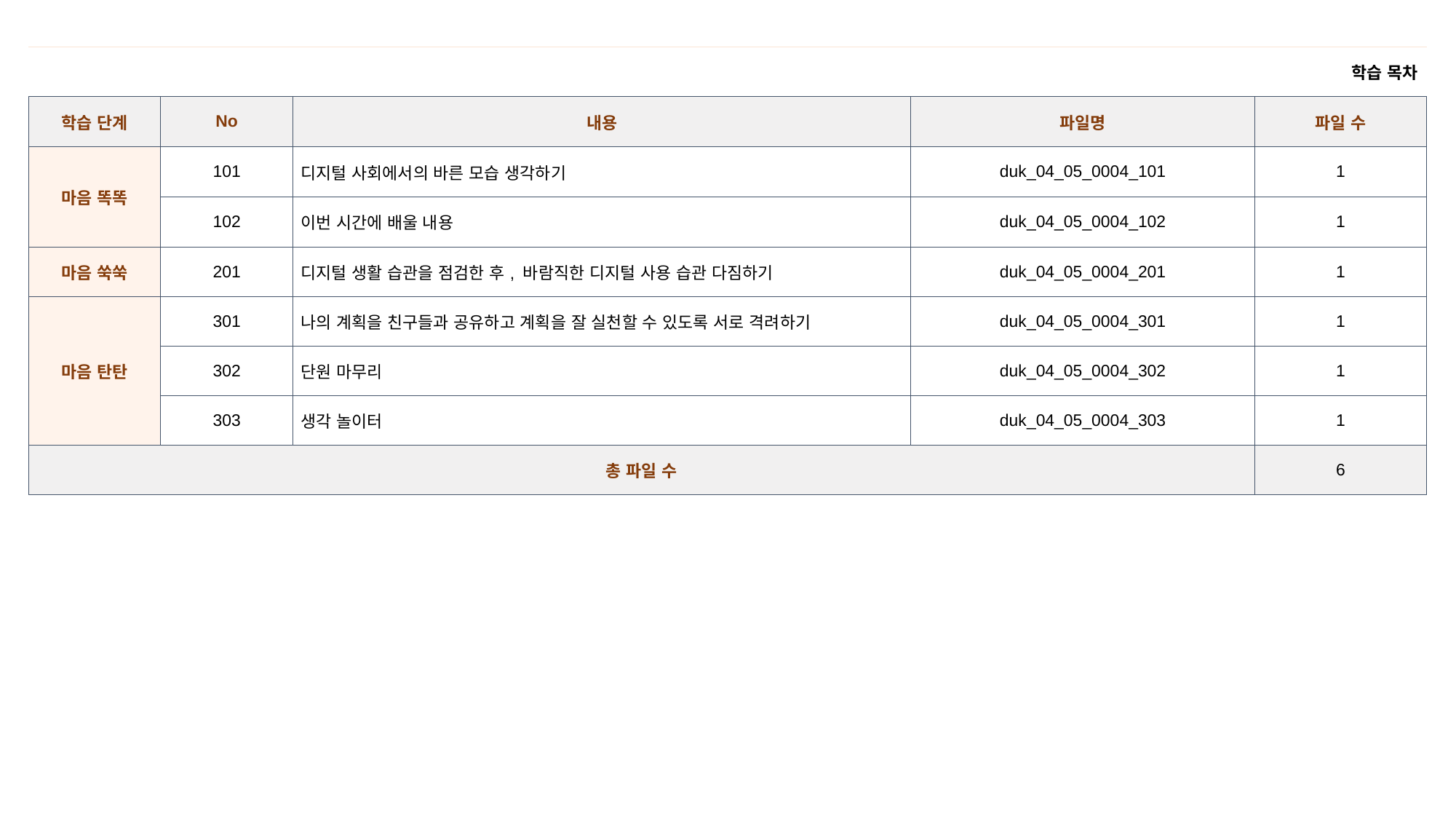

| 학습 목차 |  |  |  |  |
| --- | --- | --- | --- | --- |
| 학습 단계 | No | 내용 | 파일명 | 파일 수 |
| 마음 똑똑 | 101 | 디지털 사회에서의 바른 모습 생각하기 | duk\_04\_05\_0004\_101 | 1 |
|  | 102 | 이번 시간에 배울 내용 | duk\_04\_05\_0004\_102 | 1 |
| 마음 쑥쑥 | 201 | 디지털 생활 습관을 점검한 후, 바람직한 디지털 사용 습관 다짐하기 | duk\_04\_05\_0004\_201 | 1 |
| 마음 탄탄 | 301 | 나의 계획을 친구들과 공유하고 계획을 잘 실천할 수 있도록 서로 격려하기 | duk\_04\_05\_0004\_301 | 1 |
|  | 302 | 단원 마무리 | duk\_04\_05\_0004\_302 | 1 |
|  | 303 | 생각 놀이터 | duk\_04\_05\_0004\_303 | 1 |
| 총 파일 수 |  |  |  | 6 |